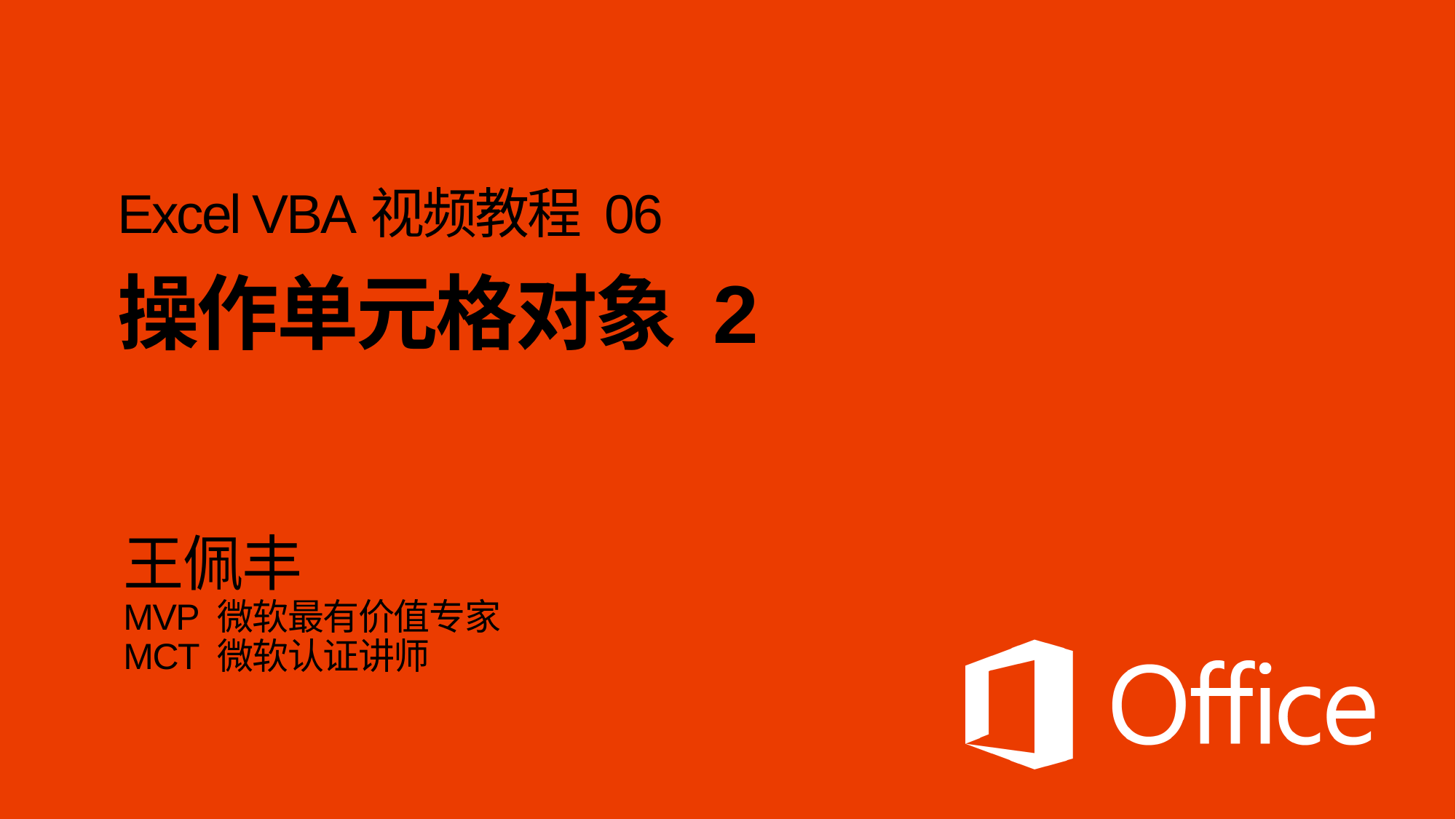

# Excel VBA视频教程 06 操作单元格对象 2
王佩丰
MVP 微软最有价值专家
MCT 微软认证讲师